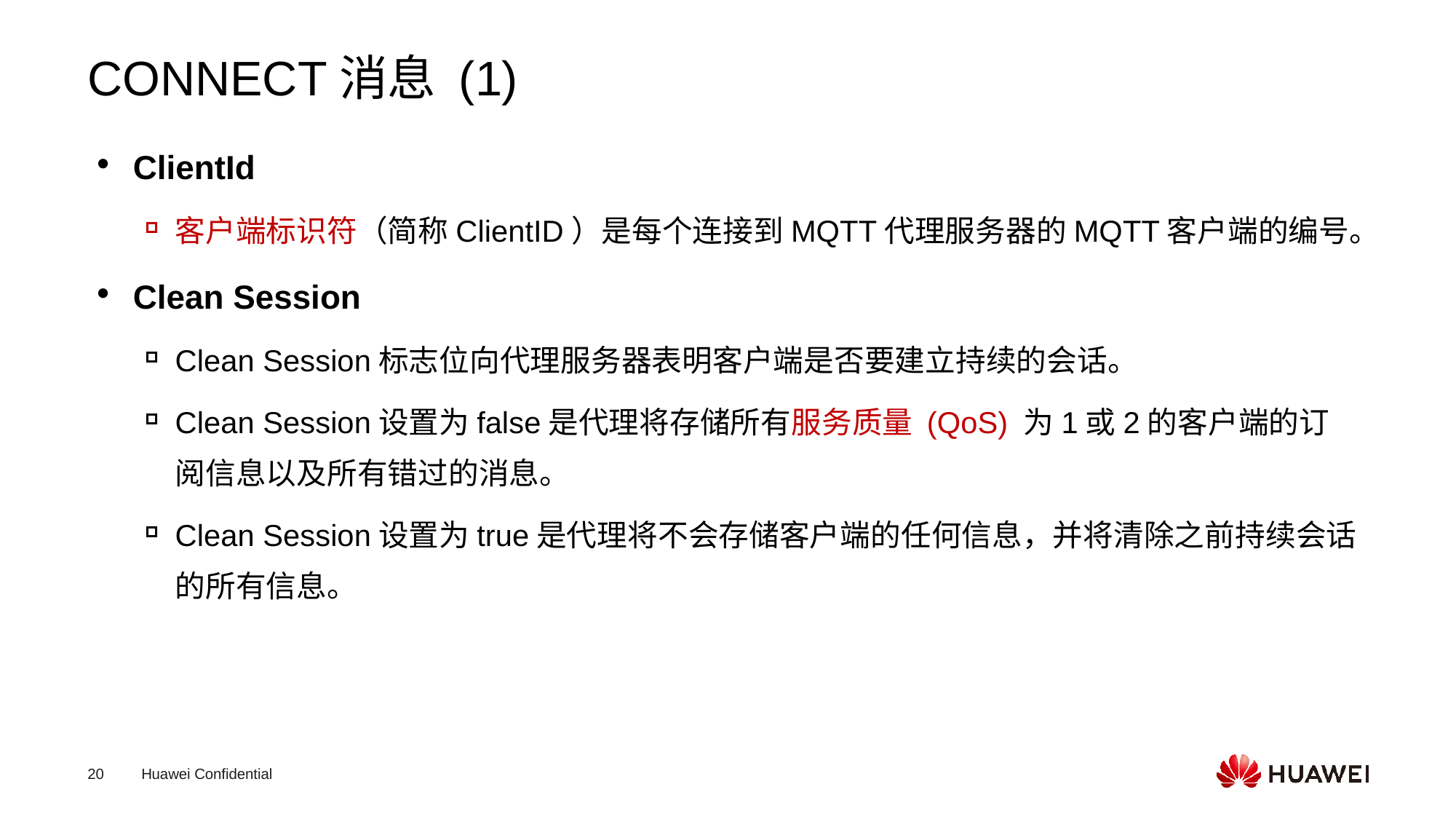

# CONNECT消息 (1)
ClientId
客户端标识符（简称ClientID）是每个连接到MQTT代理服务器的MQTT客户端的编号。
Clean Session
Clean Session标志位向代理服务器表明客户端是否要建立持续的会话。
Clean Session设置为false是代理将存储所有服务质量 (QoS) 为1或2的客户端的订阅信息以及所有错过的消息。
Clean Session设置为true是代理将不会存储客户端的任何信息，并将清除之前持续会话的所有信息。